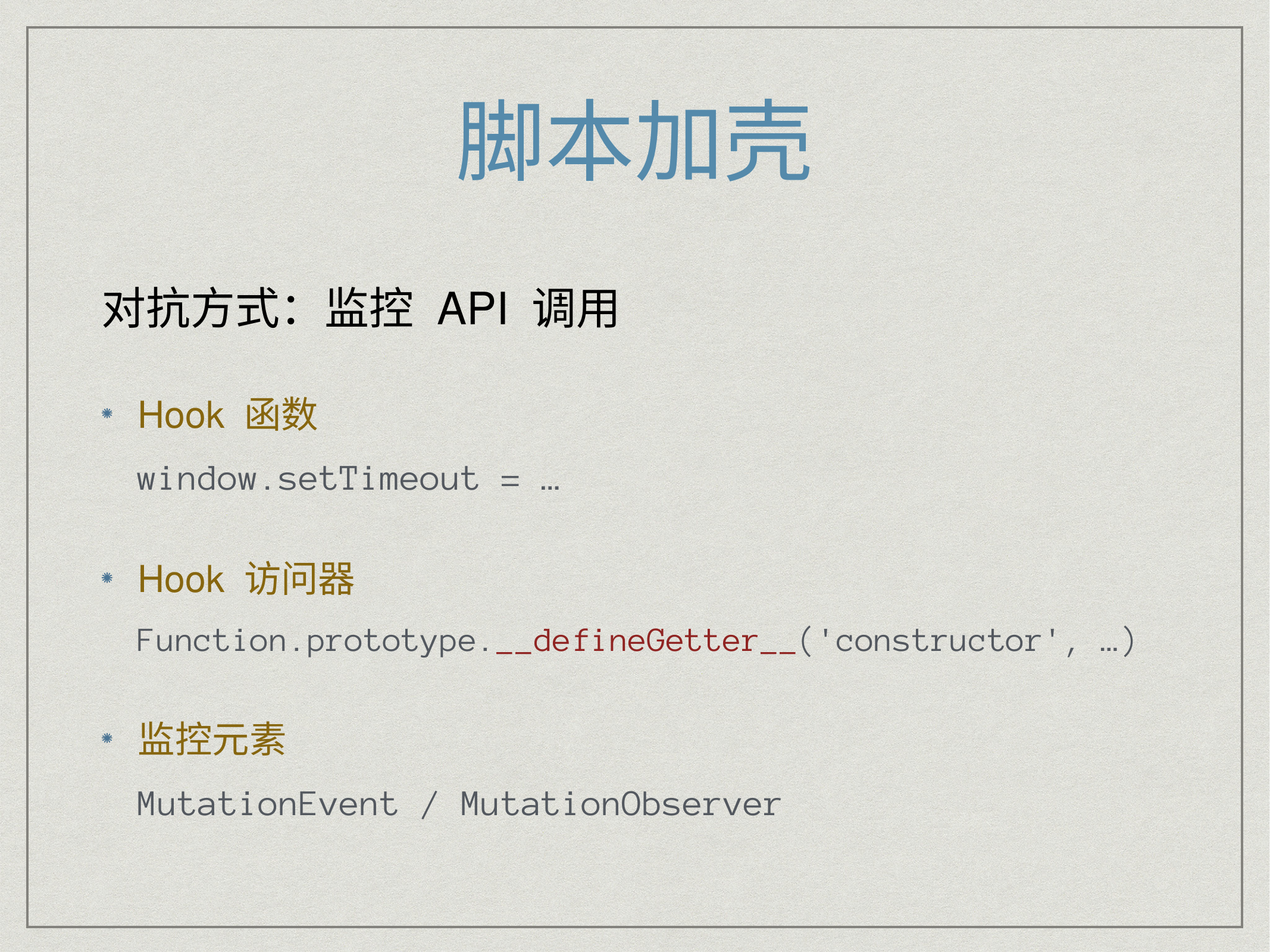

# 脚本加壳
对抗方式：监控 API 调用
Hook 函数
window.setTimeout = …
Hook 访问器
Function.prototype.__defineGetter__('constructor', …)
监控元素
MutationEvent / MutationObserver